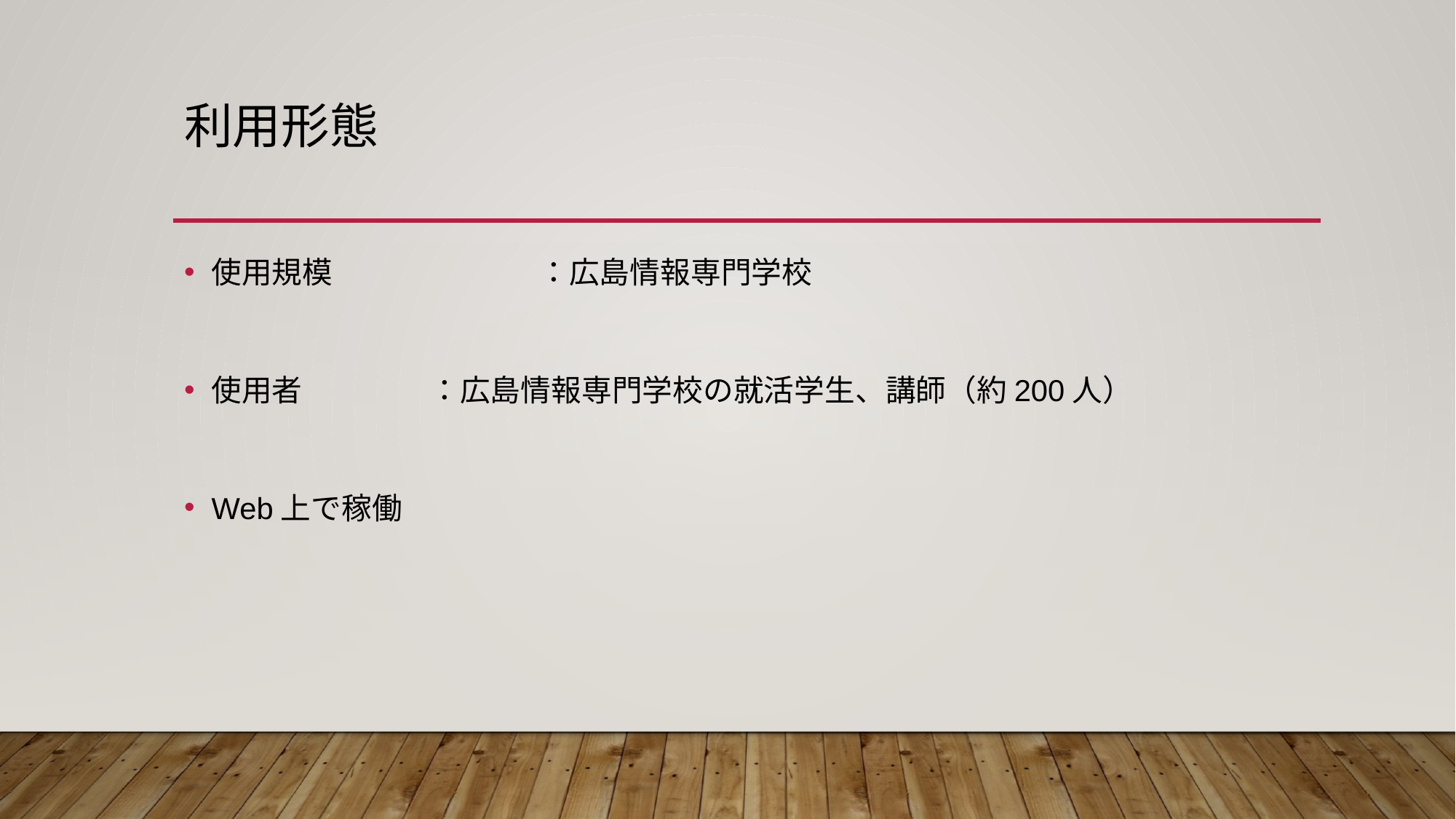

# 利用形態
使用規模		：広島情報専門学校

使用者		：広島情報専門学校の就活学生、講師（約200人）

Web上で稼働